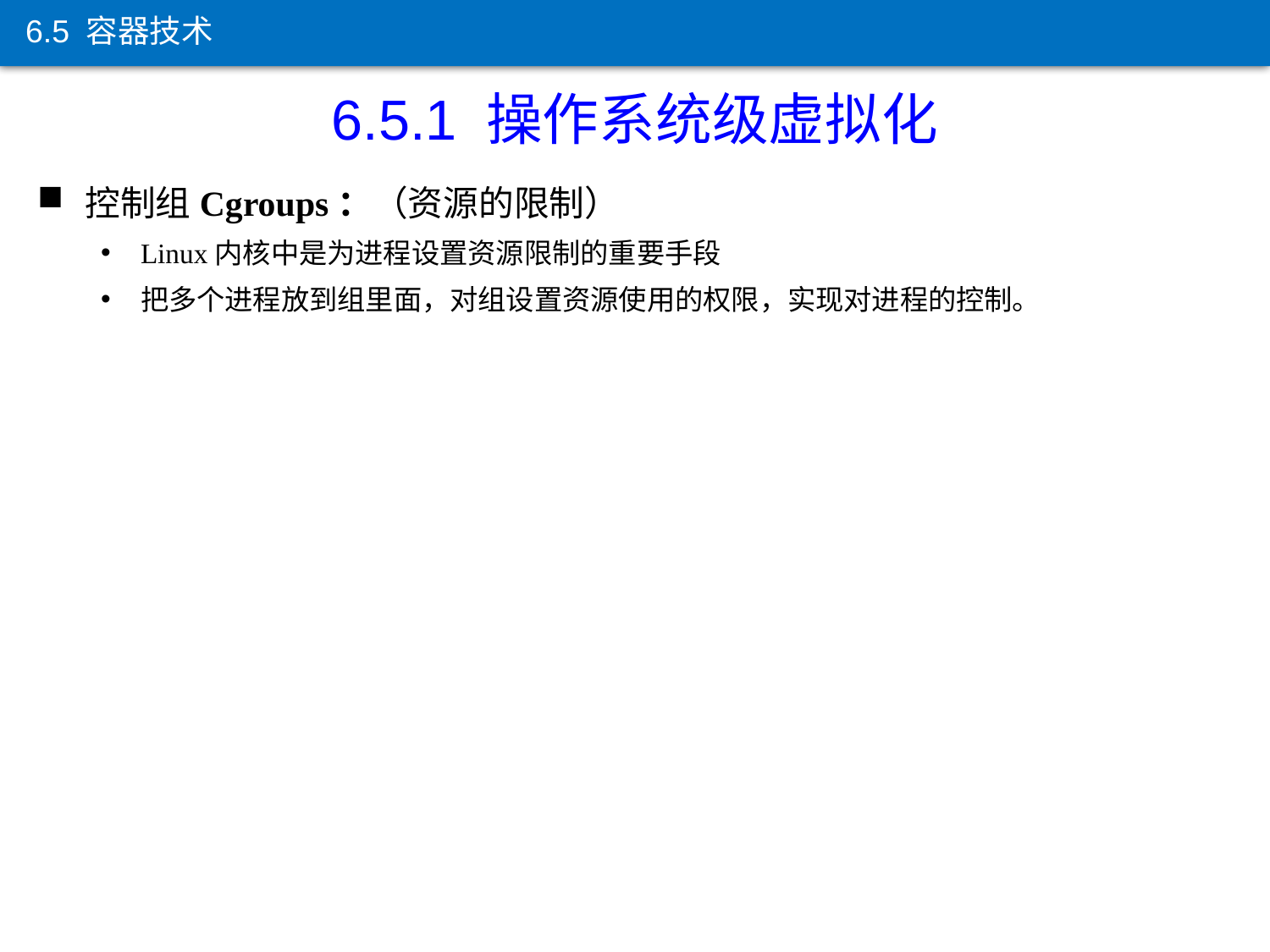

6.5 容器技术
6.5.1 操作系统级虚拟化
控制组Cgroups：（资源的限制）
Linux内核中是为进程设置资源限制的重要手段
把多个进程放到组里面，对组设置资源使用的权限，实现对进程的控制。

15